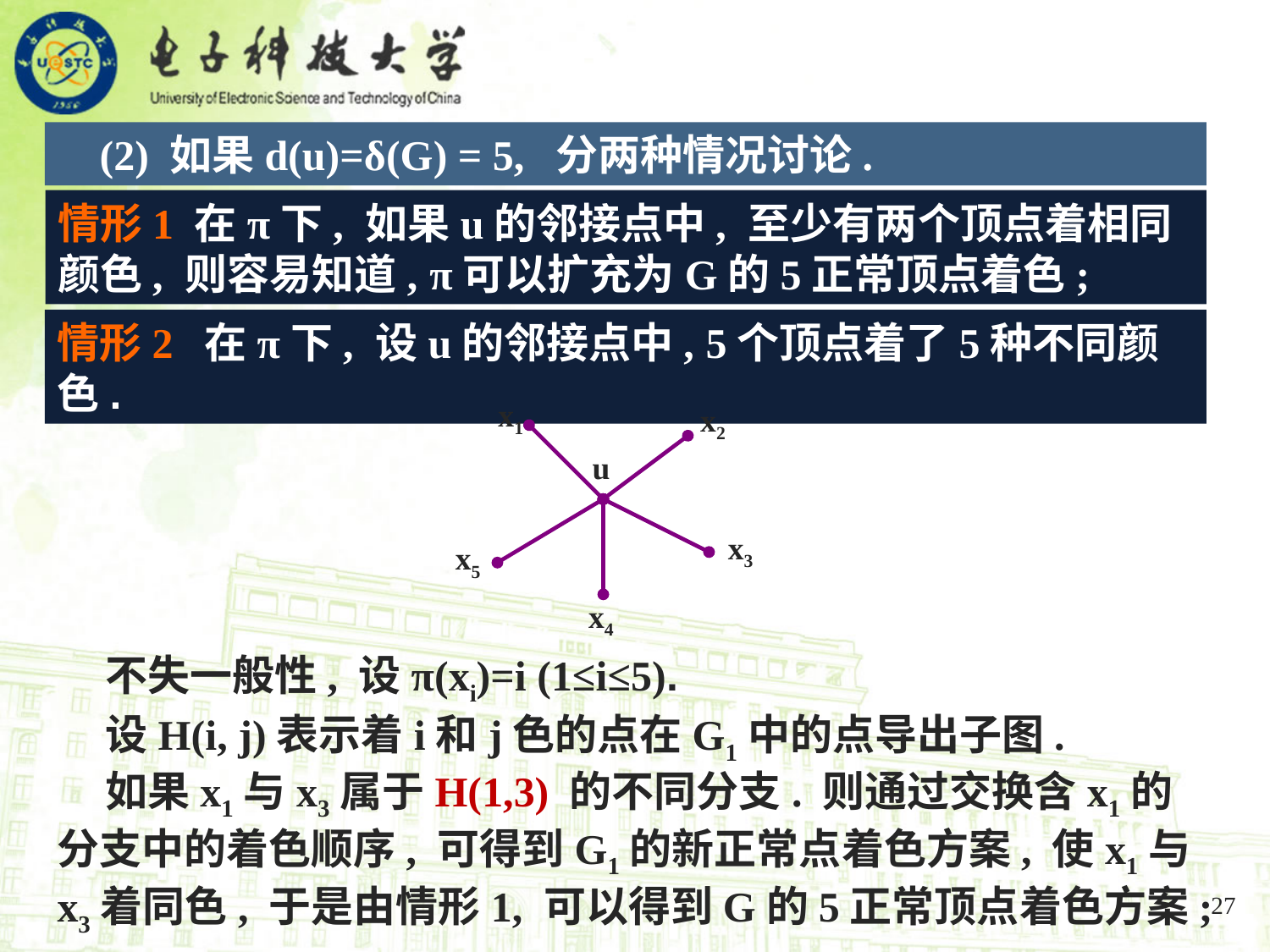

(2) 如果d(u)=δ(G) = 5,  分两种情况讨论.
情形1 在π下, 如果u的邻接点中, 至少有两个顶点着相同颜色, 则容易知道, π可以扩充为G的5正常顶点着色;
情形2  在π下, 设u的邻接点中, 5个顶点着了5种不同颜色.
x1
x2

u

x3
x5
x4
    不失一般性, 设π(xi)=i (1≤i≤5).
    设H(i, j)表示着i和j色的点在G1中的点导出子图.
    如果x1与x3属于H(1,3) 的不同分支. 则通过交换含x1的分支中的着色顺序, 可得到G1的新正常点着色方案, 使x1与x3着同色, 于是由情形1, 可以得到G的5正常顶点着色方案;
27